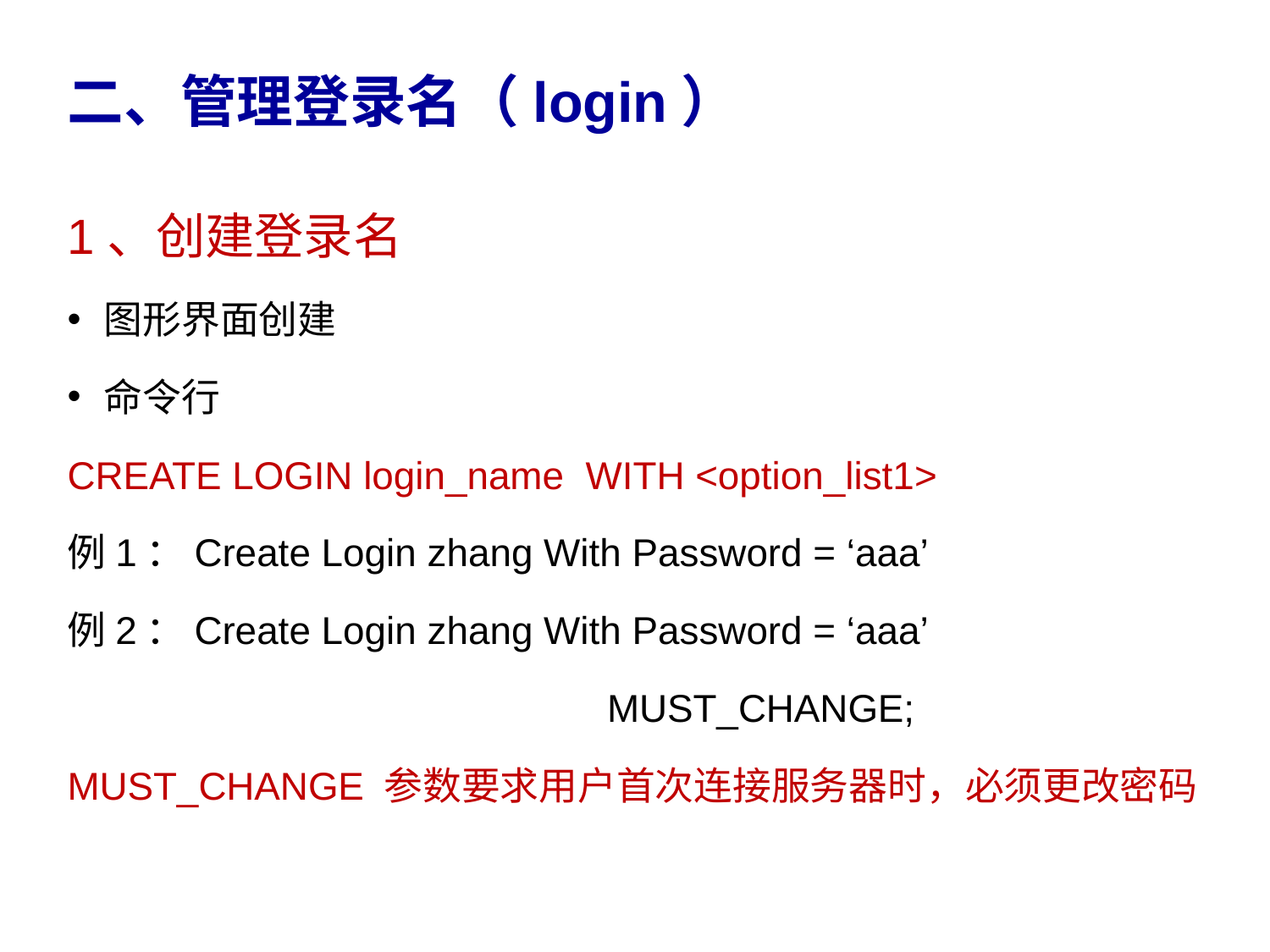

# 二、管理登录名（login）
1、创建登录名
图形界面创建
命令行
CREATE LOGIN login_name  WITH <option_list1>
例1：Create Login zhang With Password = ‘aaa’
例2：Create Login zhang With Password = ‘aaa’
                                                  MUST_CHANGE;
MUST_CHANGE 参数要求用户首次连接服务器时，必须更改密码